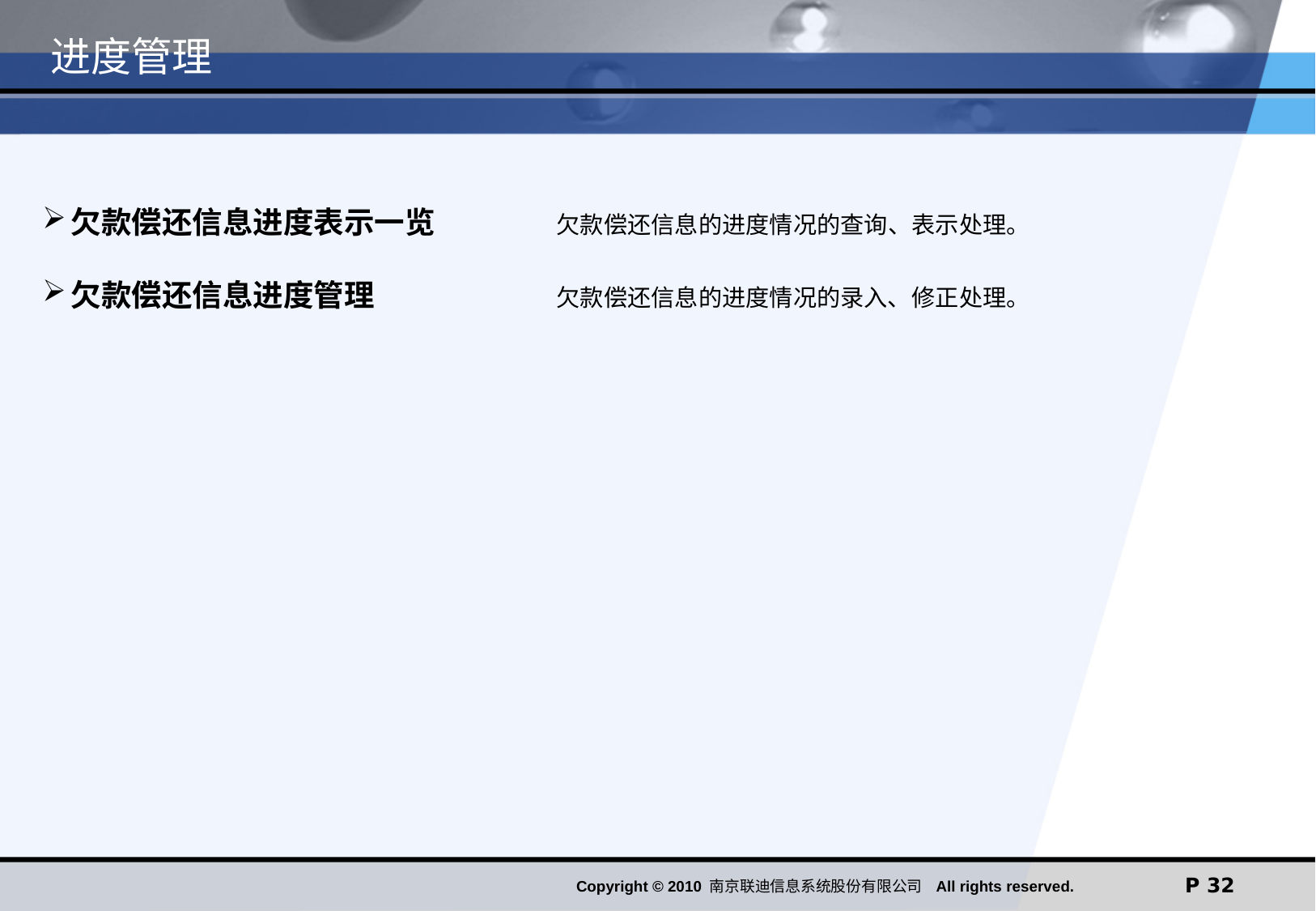

# 进度管理
欠款偿还信息进度表示一览	欠款偿还信息的进度情况的查询、表示处理。
欠款偿还信息进度管理		欠款偿还信息的进度情况的录入、修正处理。